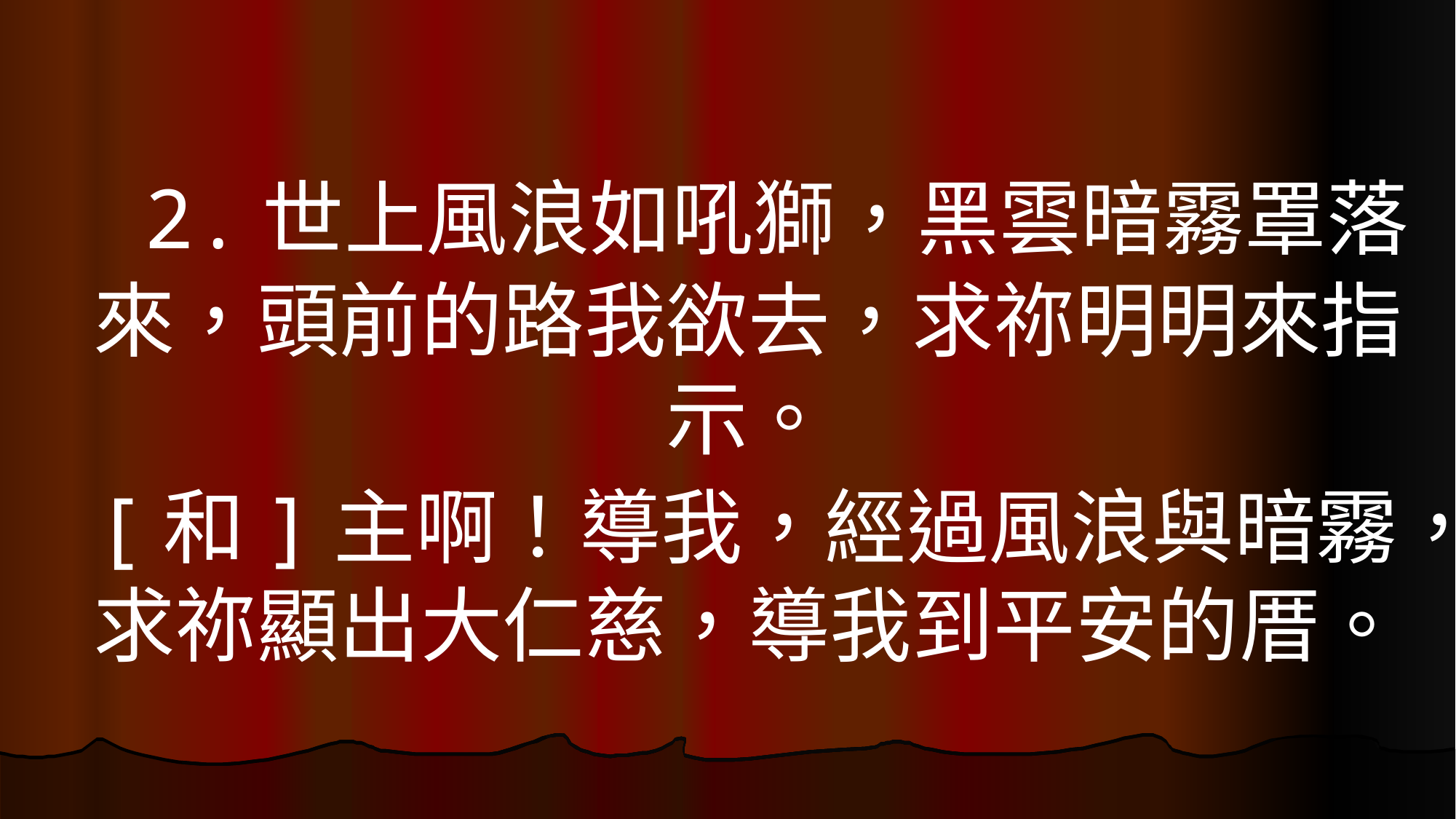

2.世上風浪如吼獅，黑雲暗霧罩落來，頭前的路我欲去，求祢明明來指示。
[和]主啊！導我，經過風浪與暗霧，求祢顯出大仁慈，導我到平安的厝。